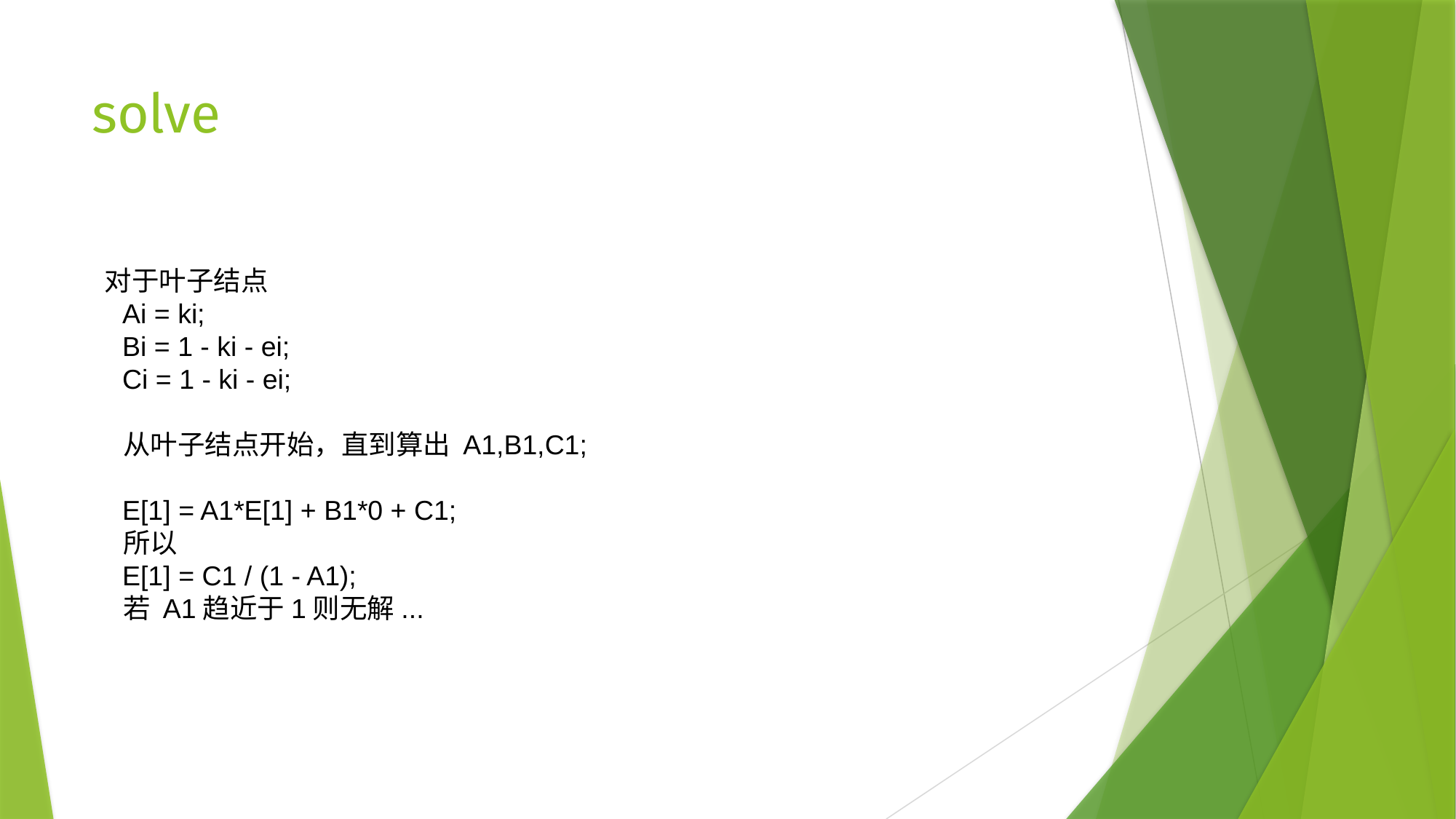

# solve
 对于叶子结点
    Ai = ki;
    Bi = 1 - ki - ei;
    Ci = 1 - ki - ei;

    从叶子结点开始，直到算出 A1,B1,C1;

    E[1] = A1*E[1] + B1*0 + C1;
    所以
    E[1] = C1 / (1 - A1);
    若 A1趋近于1则无解...